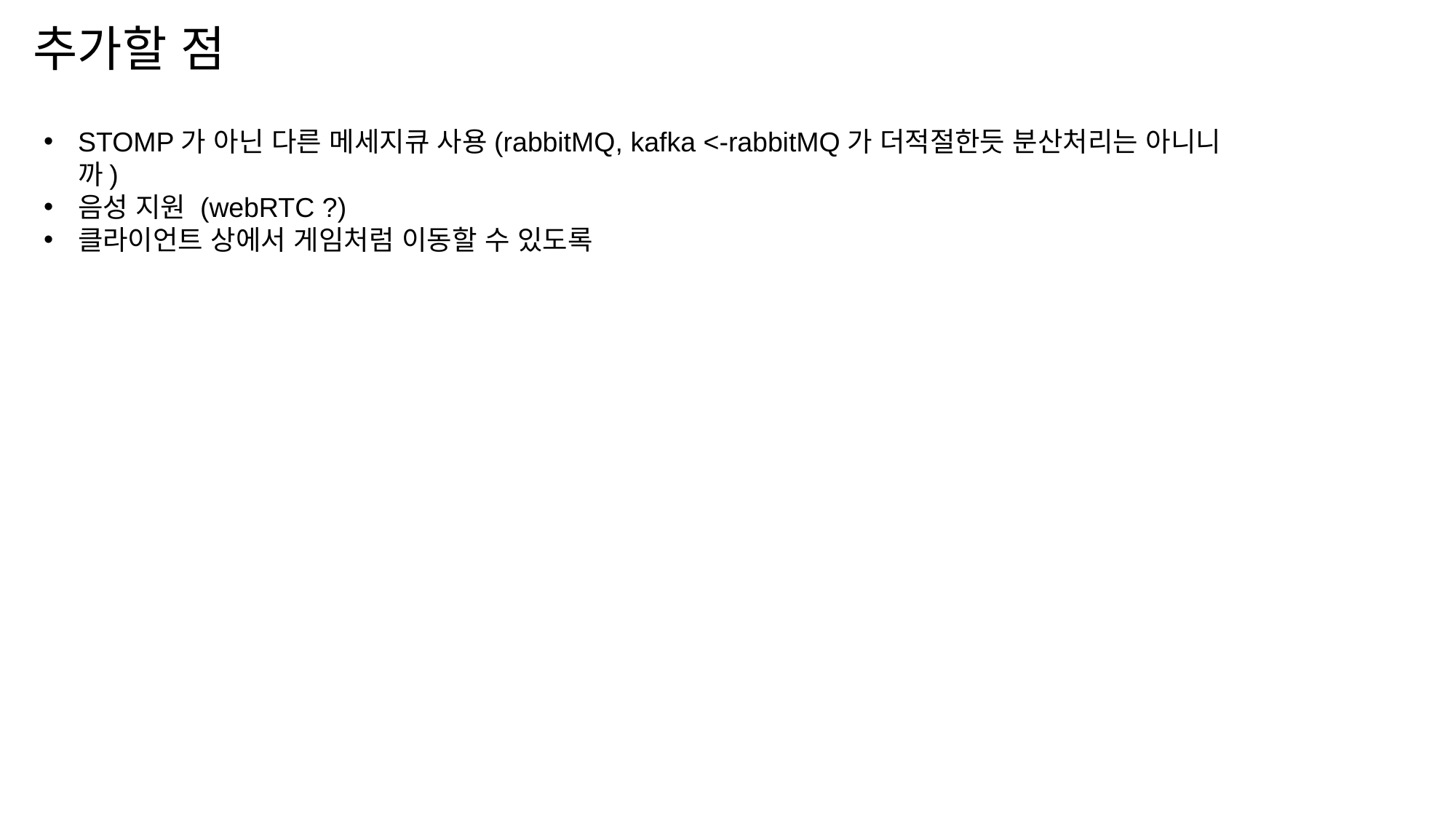

# 추가할 점
STOMP가 아닌 다른 메세지큐 사용(rabbitMQ, kafka <-rabbitMQ가 더적절한듯 분산처리는 아니니까)
음성 지원 (webRTC ?)
클라이언트 상에서 게임처럼 이동할 수 있도록